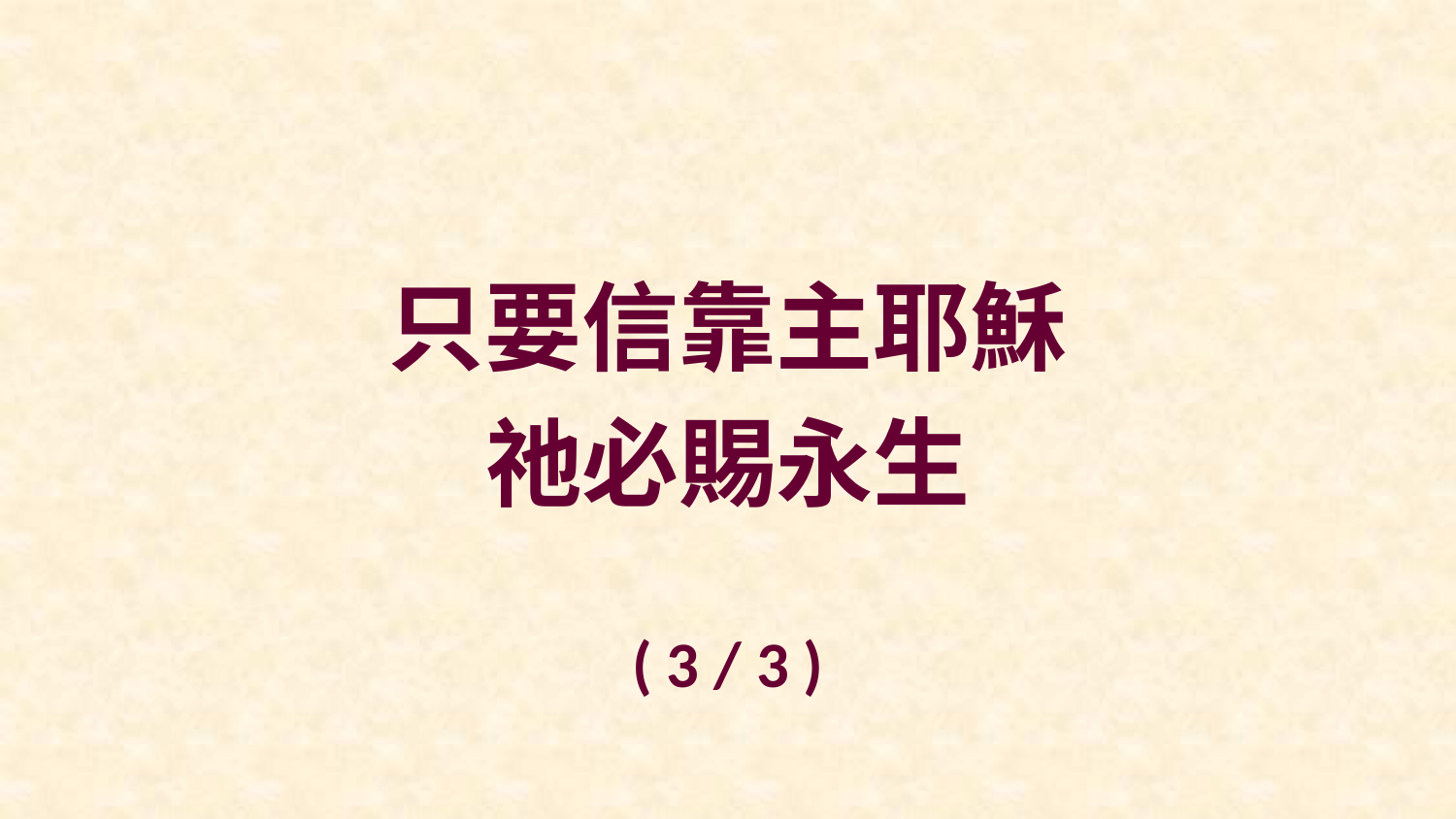

只要信靠主耶穌
祂必賜永生
( 3 / 3 )